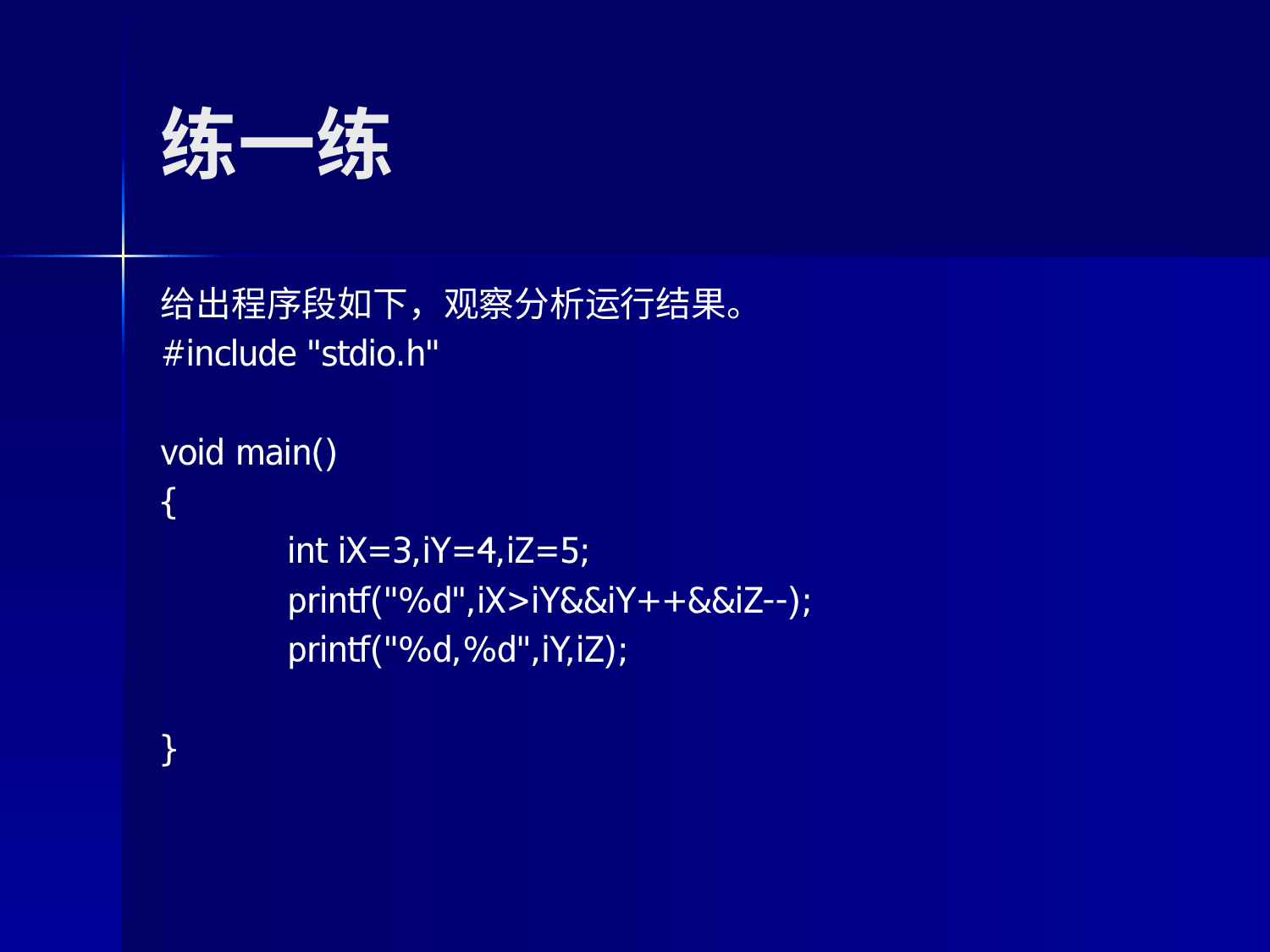

# 练一练
给出程序段如下，观察分析运行结果。
#include "stdio.h"

void main()
{
	int iX=3,iY=4,iZ=5;
	printf("%d",iX>iY&&iY++&&iZ--);
	printf("%d,%d",iY,iZ);

}